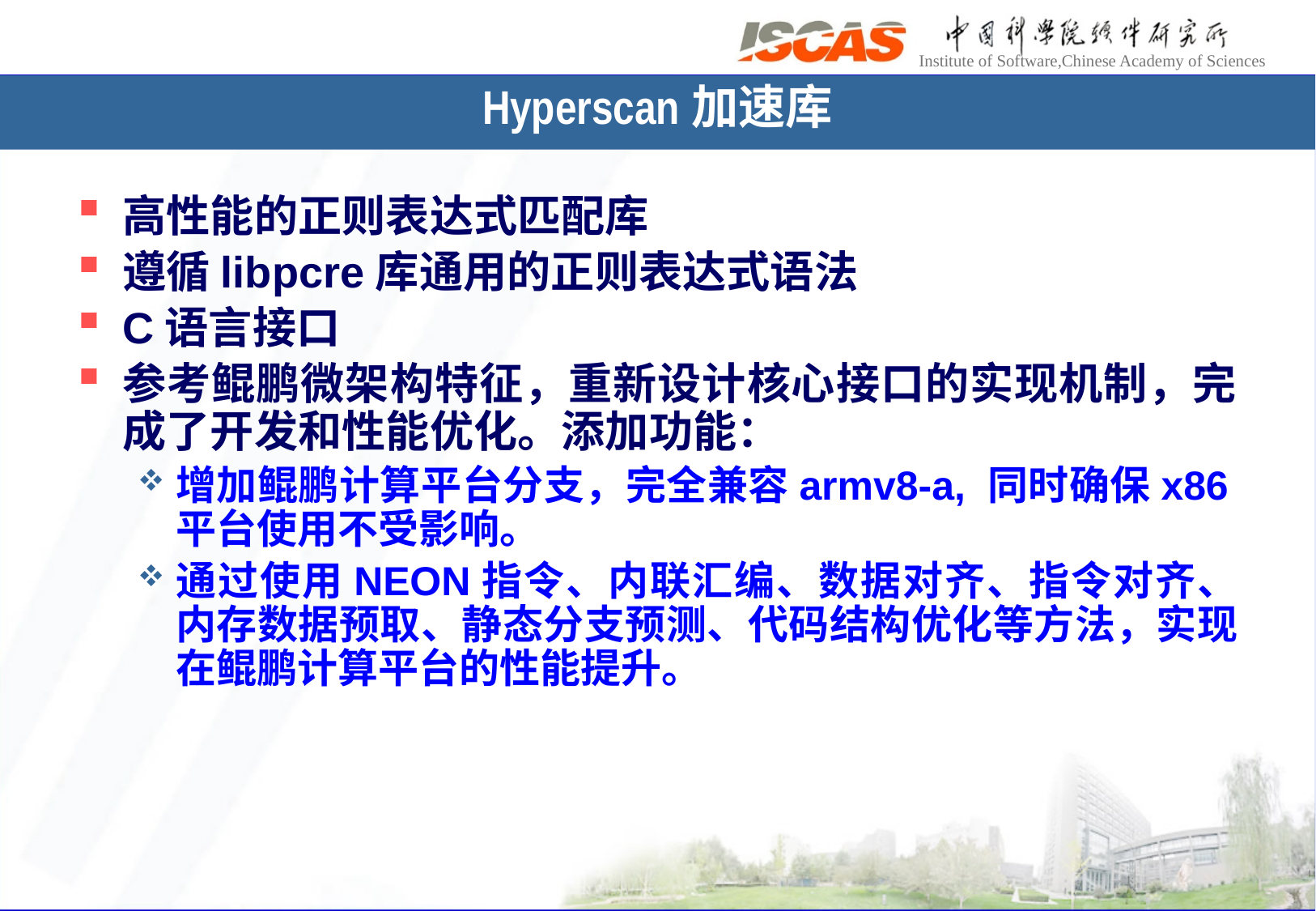

# Hyperscan加速库
高性能的正则表达式匹配库
遵循libpcre库通用的正则表达式语法
C语言接口
参考鲲鹏微架构特征，重新设计核心接口的实现机制，完成了开发和性能优化。添加功能：
增加鲲鹏计算平台分支，完全兼容armv8-a, 同时确保x86平台使用不受影响。
通过使用NEON指令、内联汇编、数据对齐、指令对齐、内存数据预取、静态分支预测、代码结构优化等方法，实现在鲲鹏计算平台的性能提升。